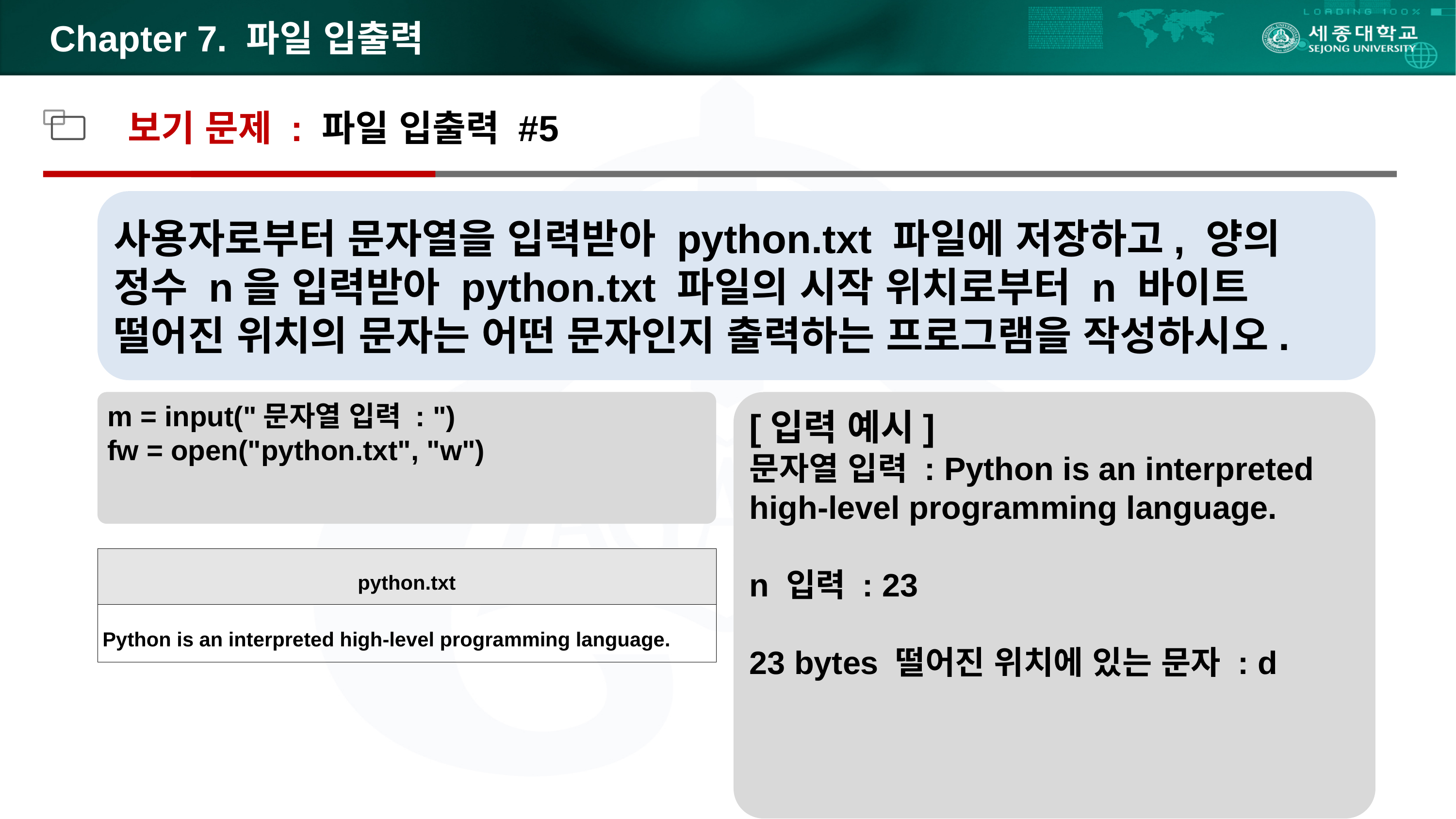

# Chapter 7. 파일 입출력
보기 문제 : 파일 입출력 #5
사용자로부터 문자열을 입력받아 python.txt 파일에 저장하고, 양의 정수 n을 입력받아 python.txt 파일의 시작 위치로부터 n 바이트 떨어진 위치의 문자는 어떤 문자인지 출력하는 프로그램을 작성하시오.
m = input("문자열 입력 : ")
fw = open("python.txt", "w")
[입력 예시]
문자열 입력 : Python is an interpreted high-level programming language.

n 입력 : 23

23 bytes 떨어진 위치에 있는 문자 : d
| python.txt |
| --- |
| Python is an interpreted high-level programming language. |